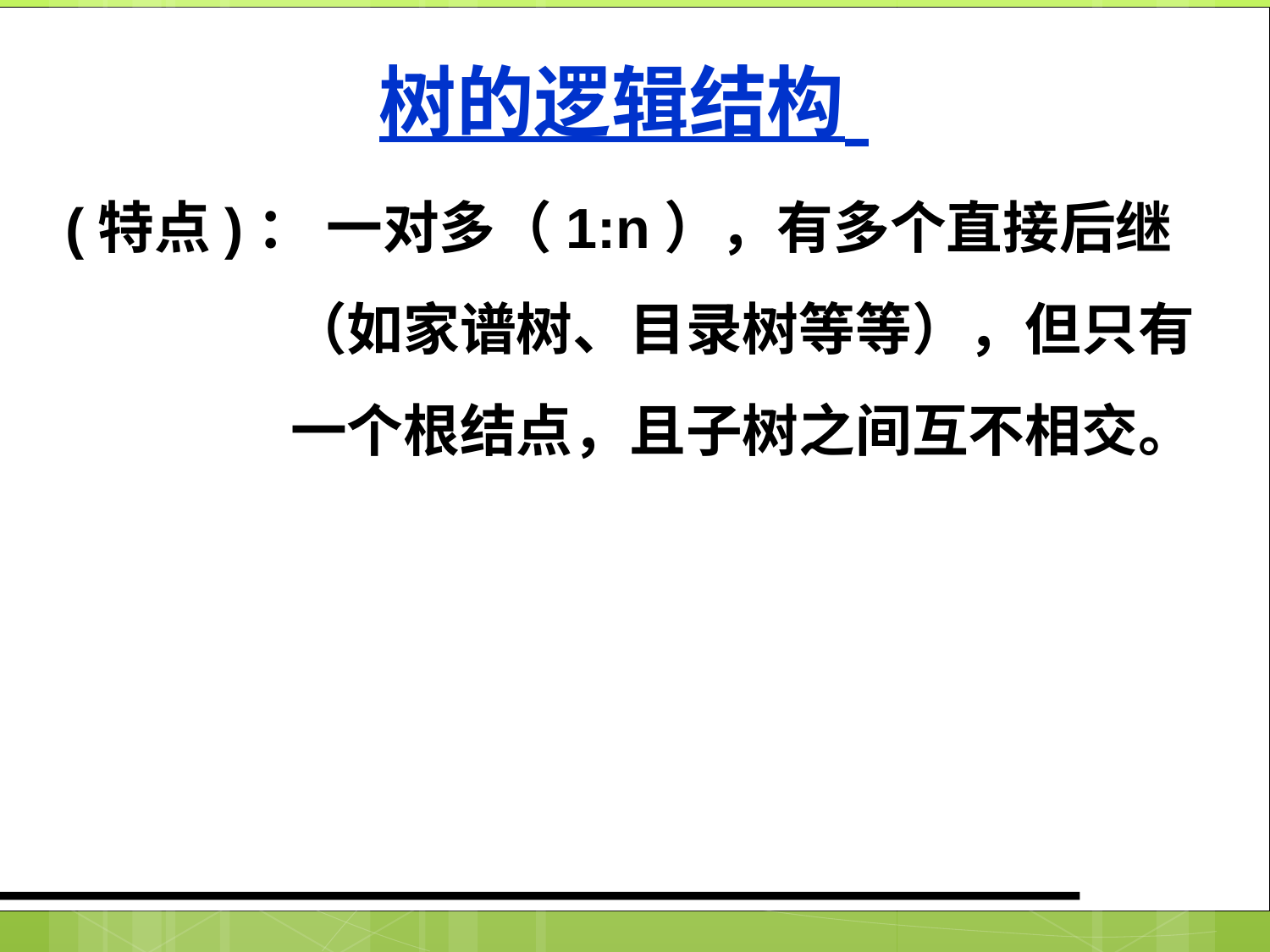

# 树的逻辑结构
(特点)： 一对多（1:n），有多个直接后继（如家谱树、目录树等等），但只有一个根结点，且子树之间互不相交。